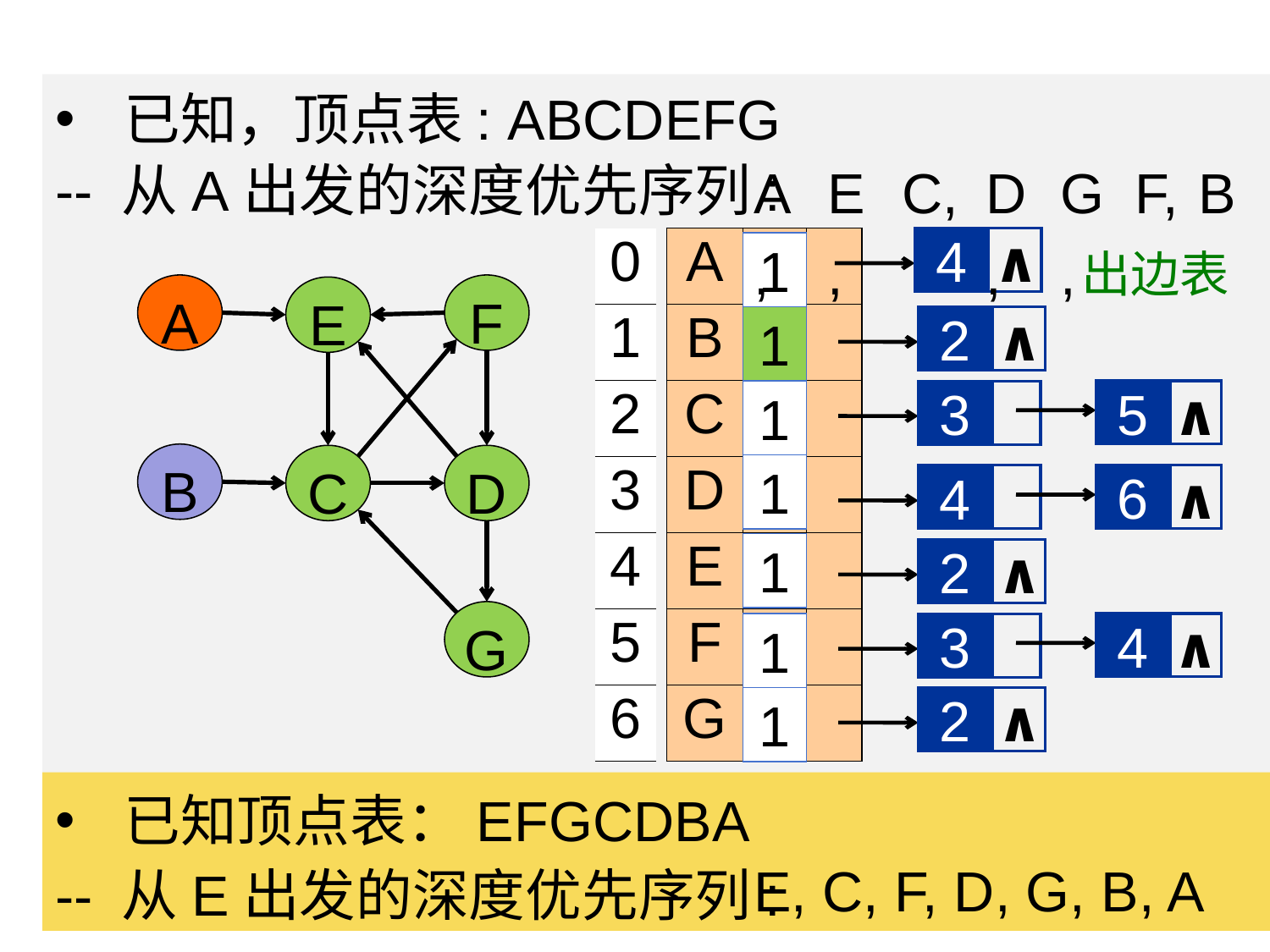

已知，顶点表: ABCDEFG
-- 从A出发的深度优先序列:
A,
E,
C,
D,
G,
F,
B
出边表
 ∧
| 0 |
| --- |
| 1 |
| 2 |
| 3 |
| 4 |
| 5 |
| 6 |
| A |  |  |
| --- | --- | --- |
| B |  |  |
| C |  |  |
| D |  |  |
| E |  |  |
| F |  |  |
| G |  |  |
4
1

A
F
E
 ∧
1
2

1
5
 ∧
3

B
C
D
1
6
 ∧
4

1
 ∧
2

G
1
4
 ∧
3

 ∧
1
2

  已知顶点表：EFGCDBA
-- 从E出发的深度优先序列:
E, C, F, D, G, B, A